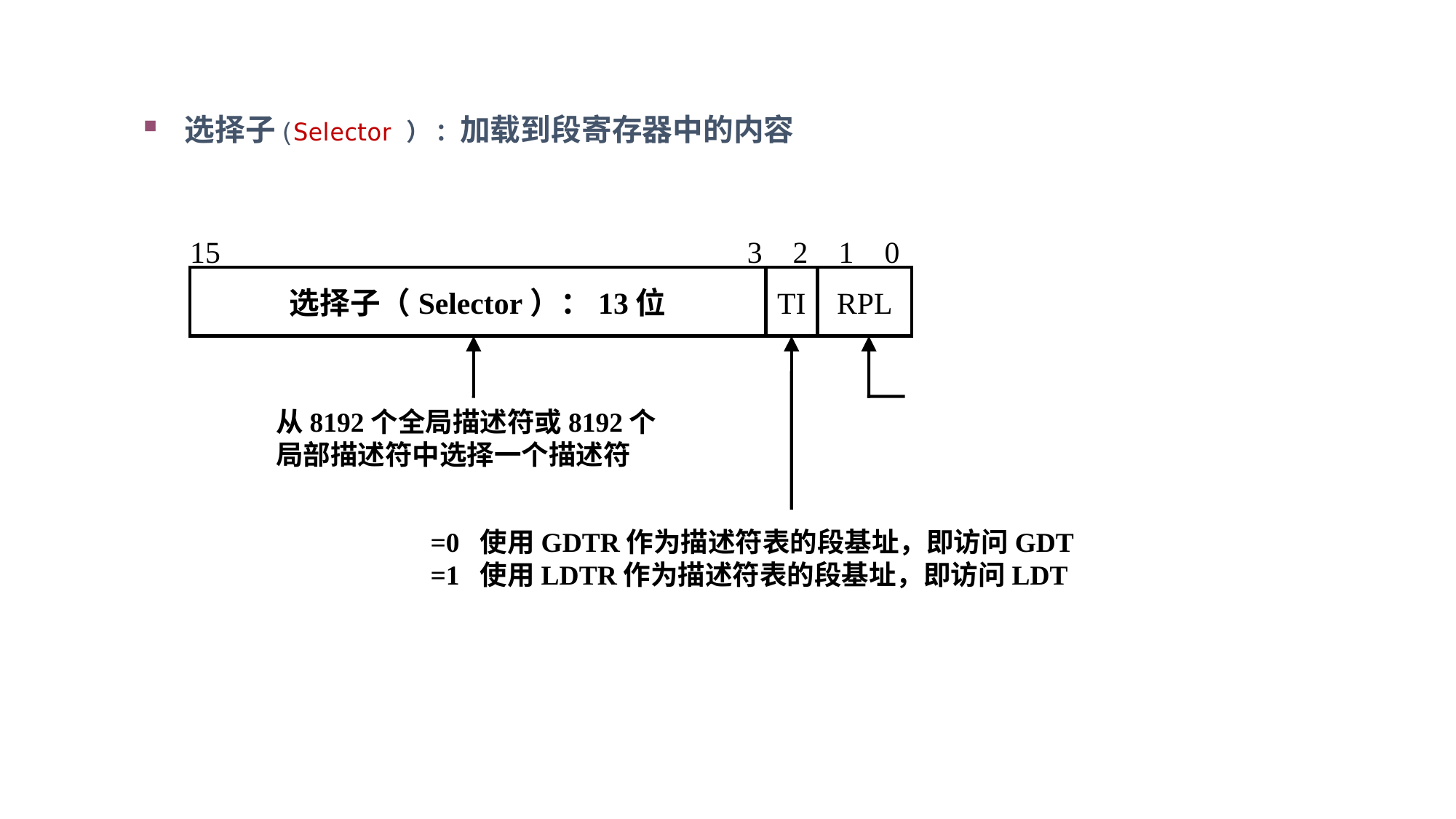

选择子(Selector ） ：加载到段寄存器中的内容
15                                                                     3    2    1    0
选择子（Selector）：13位
TI
RPL

从8192个全局描述符或8192个局部描述符中选择一个描述符
=0  使用GDTR作为描述符表的段基址，即访问GDT
=1  使用LDTR作为描述符表的段基址，即访问LDT